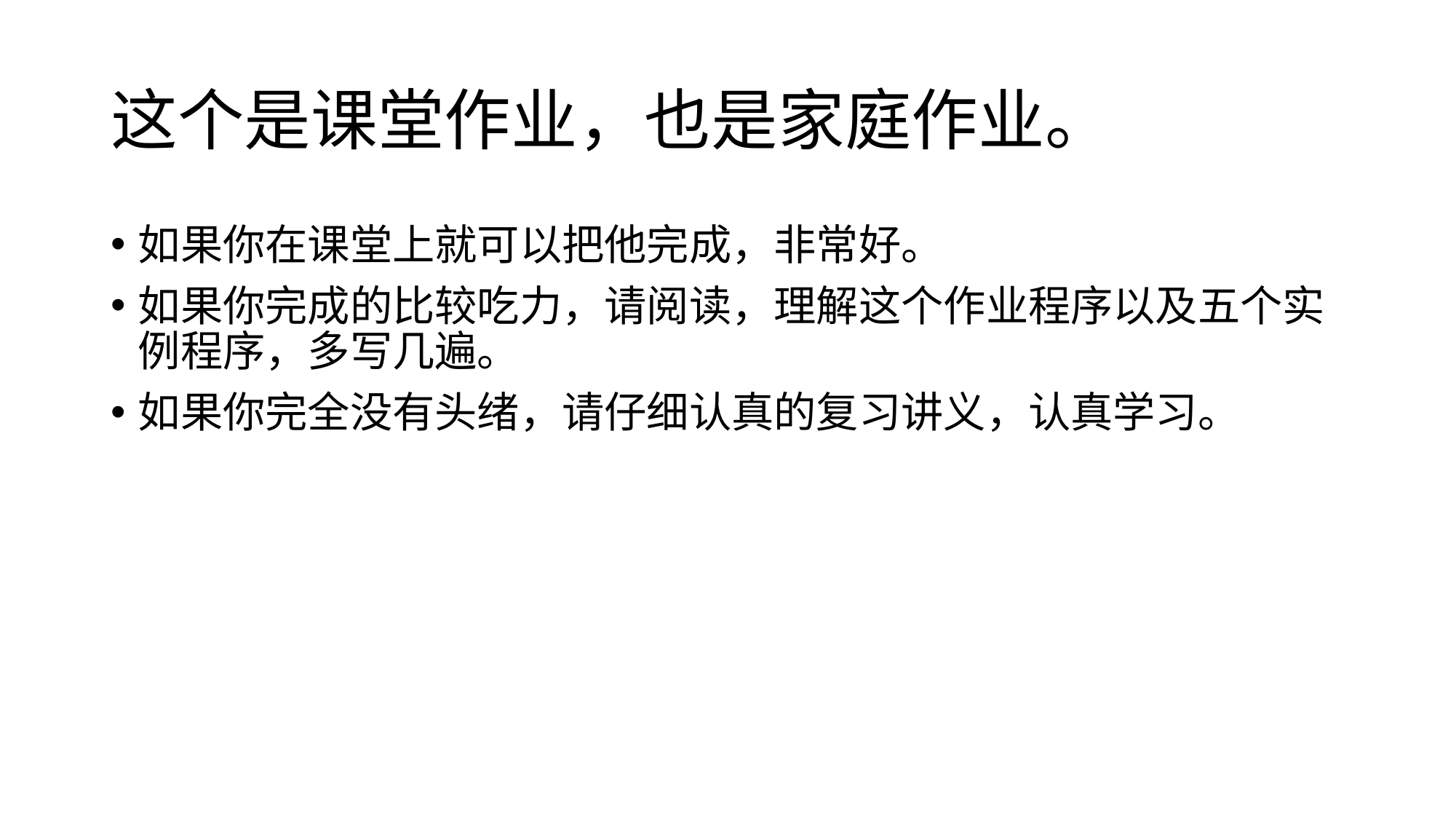

# 这个是课堂作业，也是家庭作业。
如果你在课堂上就可以把他完成，非常好。
如果你完成的比较吃力，请阅读，理解这个作业程序以及五个实例程序，多写几遍。
如果你完全没有头绪，请仔细认真的复习讲义，认真学习。